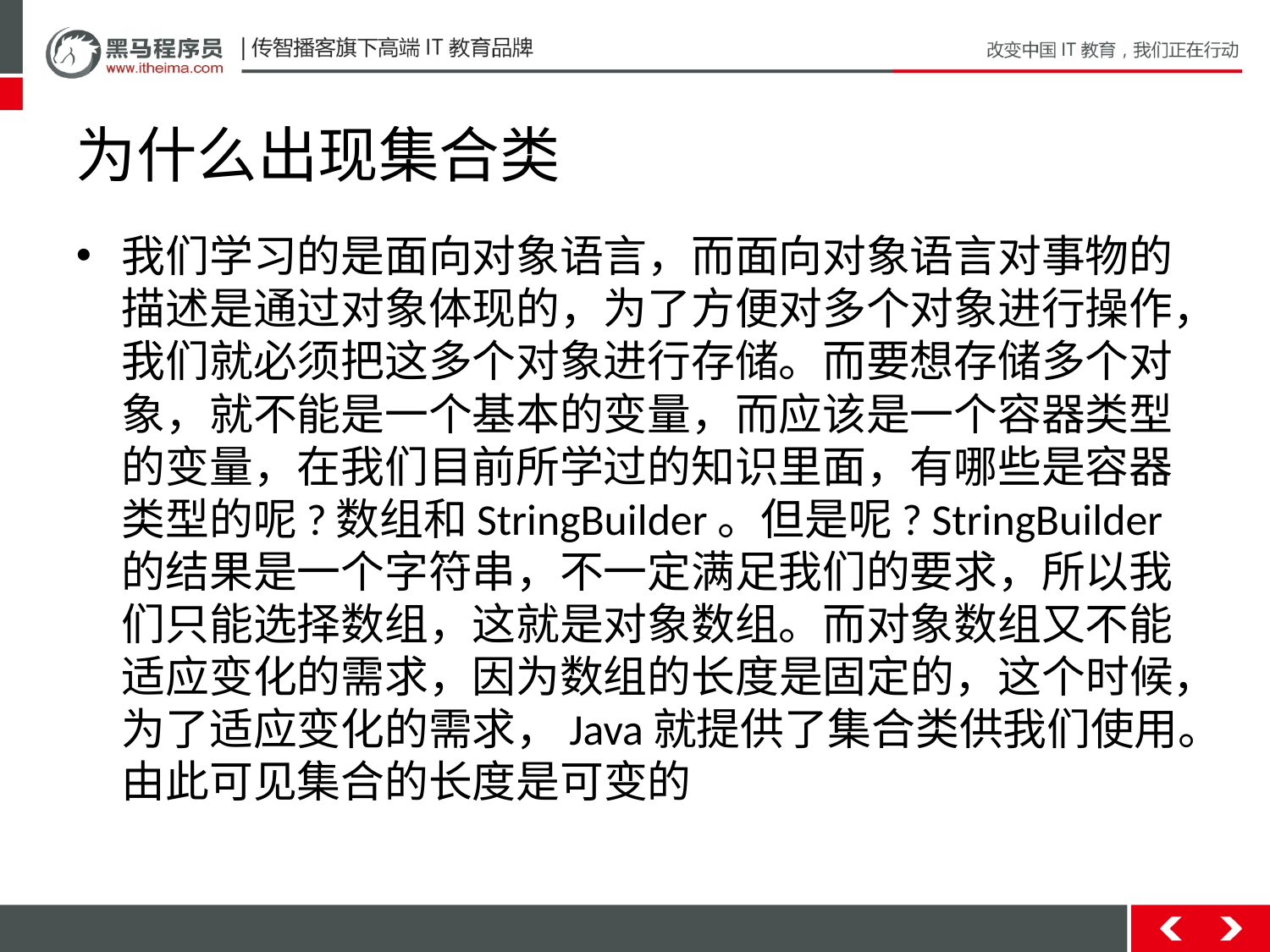

# 为什么出现集合类
我们学习的是面向对象语言，而面向对象语言对事物的描述是通过对象体现的，为了方便对多个对象进行操作，我们就必须把这多个对象进行存储。而要想存储多个对象，就不能是一个基本的变量，而应该是一个容器类型的变量，在我们目前所学过的知识里面，有哪些是容器类型的呢?数组和StringBuilder。但是呢? StringBuilder的结果是一个字符串，不一定满足我们的要求，所以我们只能选择数组，这就是对象数组。而对象数组又不能适应变化的需求，因为数组的长度是固定的，这个时候，为了适应变化的需求，Java就提供了集合类供我们使用。由此可见集合的长度是可变的